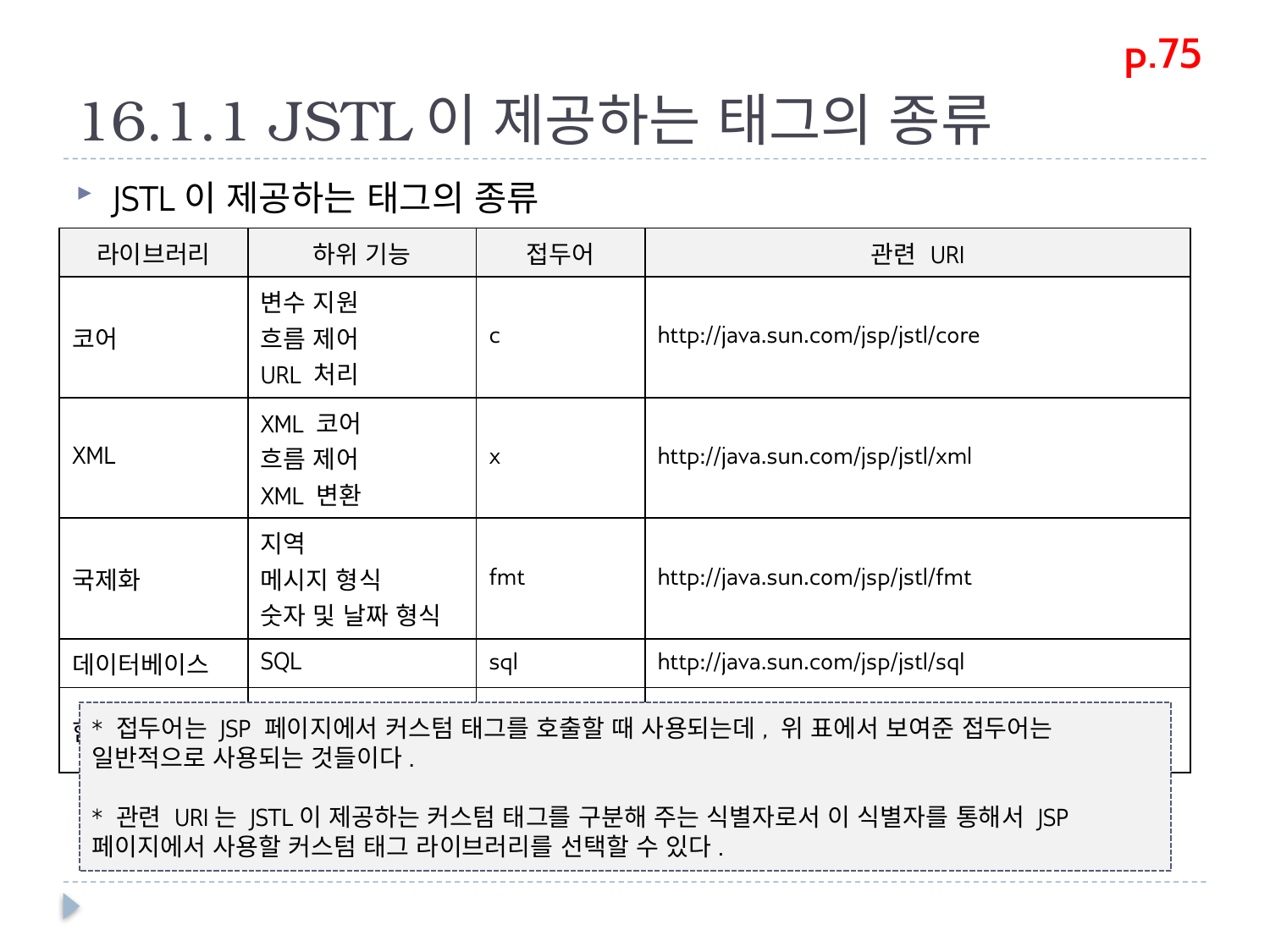

p.75
# 16.1.1 JSTL이 제공하는 태그의 종류
JSTL이 제공하는 태그의 종류
| 라이브러리 | 하위 기능 | 접두어 | 관련 URI |
| --- | --- | --- | --- |
| 코어 | 변수 지원 흐름 제어 URL 처리 | c | http://java.sun.com/jsp/jstl/core |
| XML | XML 코어 흐름 제어 XML 변환 | x | http://java.sun.com/jsp/jstl/xml |
| 국제화 | 지역 메시지 형식 숫자 및 날짜 형식 | fmt | http://java.sun.com/jsp/jstl/fmt |
| 데이터베이스 | SQL | sql | http://java.sun.com/jsp/jstl/sql |
| 함수 | 컬렉션 처리 String 처리 | fn | http://java.sun.com/jsp/jstl/functions |
* 접두어는 JSP 페이지에서 커스텀 태그를 호출할 때 사용되는데, 위 표에서 보여준 접두어는
일반적으로 사용되는 것들이다.

* 관련 URI는 JSTL이 제공하는 커스텀 태그를 구분해 주는 식별자로서 이 식별자를 통해서 JSP페이지에서 사용할 커스텀 태그 라이브러리를 선택할 수 있다.